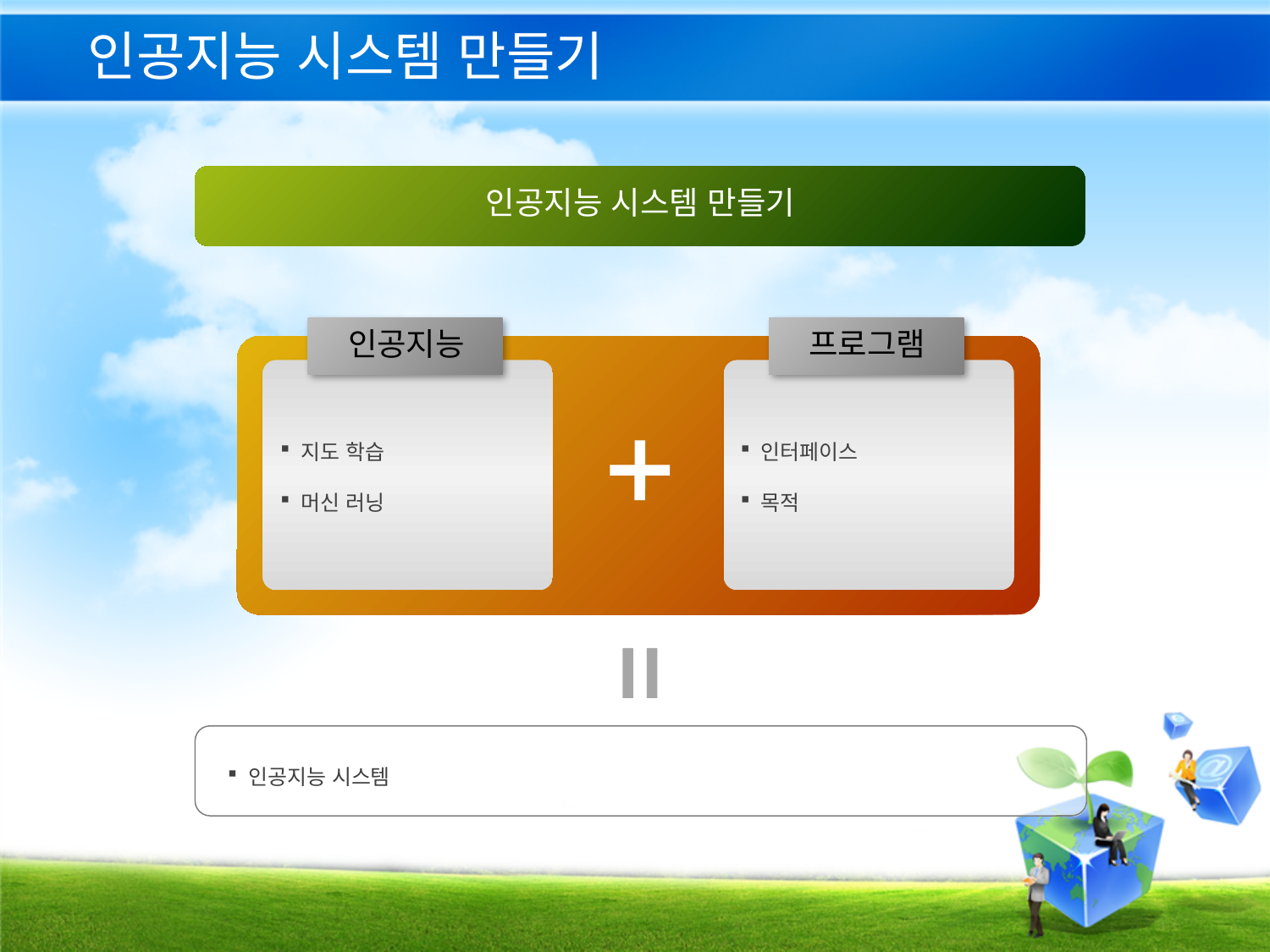

# 인공지능 시스템 만들기

인공지능 시스템 만들기

인공지능

프로그램

 지도 학습
 머신 러닝
 인터페이스
 목적

 인공지능 시스템